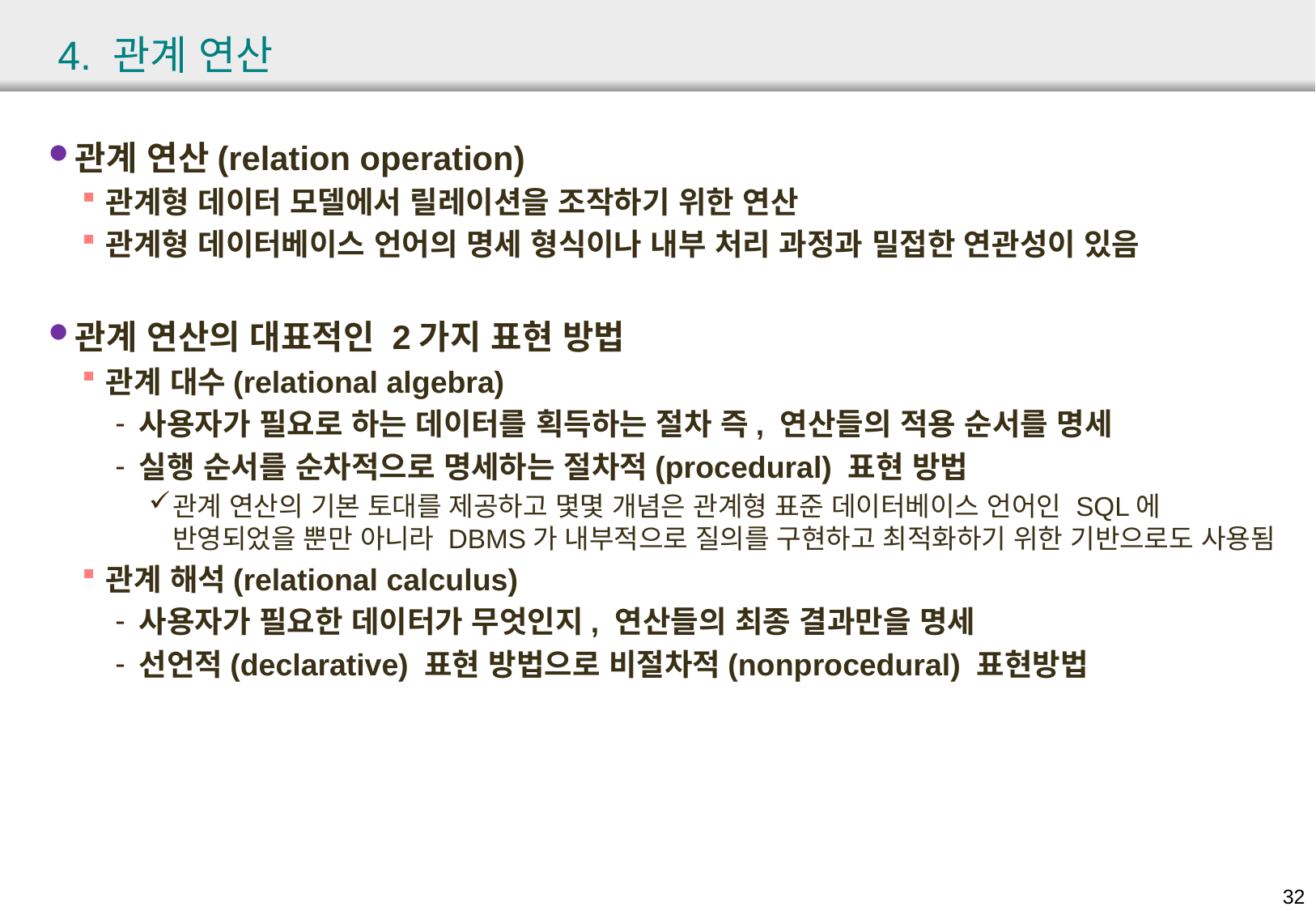

# 4. 관계 연산
관계 연산(relation operation)
관계형 데이터 모델에서 릴레이션을 조작하기 위한 연산
관계형 데이터베이스 언어의 명세 형식이나 내부 처리 과정과 밀접한 연관성이 있음

관계 연산의 대표적인 2가지 표현 방법
관계 대수(relational algebra)
사용자가 필요로 하는 데이터를 획득하는 절차 즉, 연산들의 적용 순서를 명세
실행 순서를 순차적으로 명세하는 절차적(procedural) 표현 방법
관계 연산의 기본 토대를 제공하고 몇몇 개념은 관계형 표준 데이터베이스 언어인 SQL에 반영되었을 뿐만 아니라 DBMS가 내부적으로 질의를 구현하고 최적화하기 위한 기반으로도 사용됨
관계 해석(relational calculus)
사용자가 필요한 데이터가 무엇인지, 연산들의 최종 결과만을 명세
선언적(declarative) 표현 방법으로 비절차적(nonprocedural) 표현방법